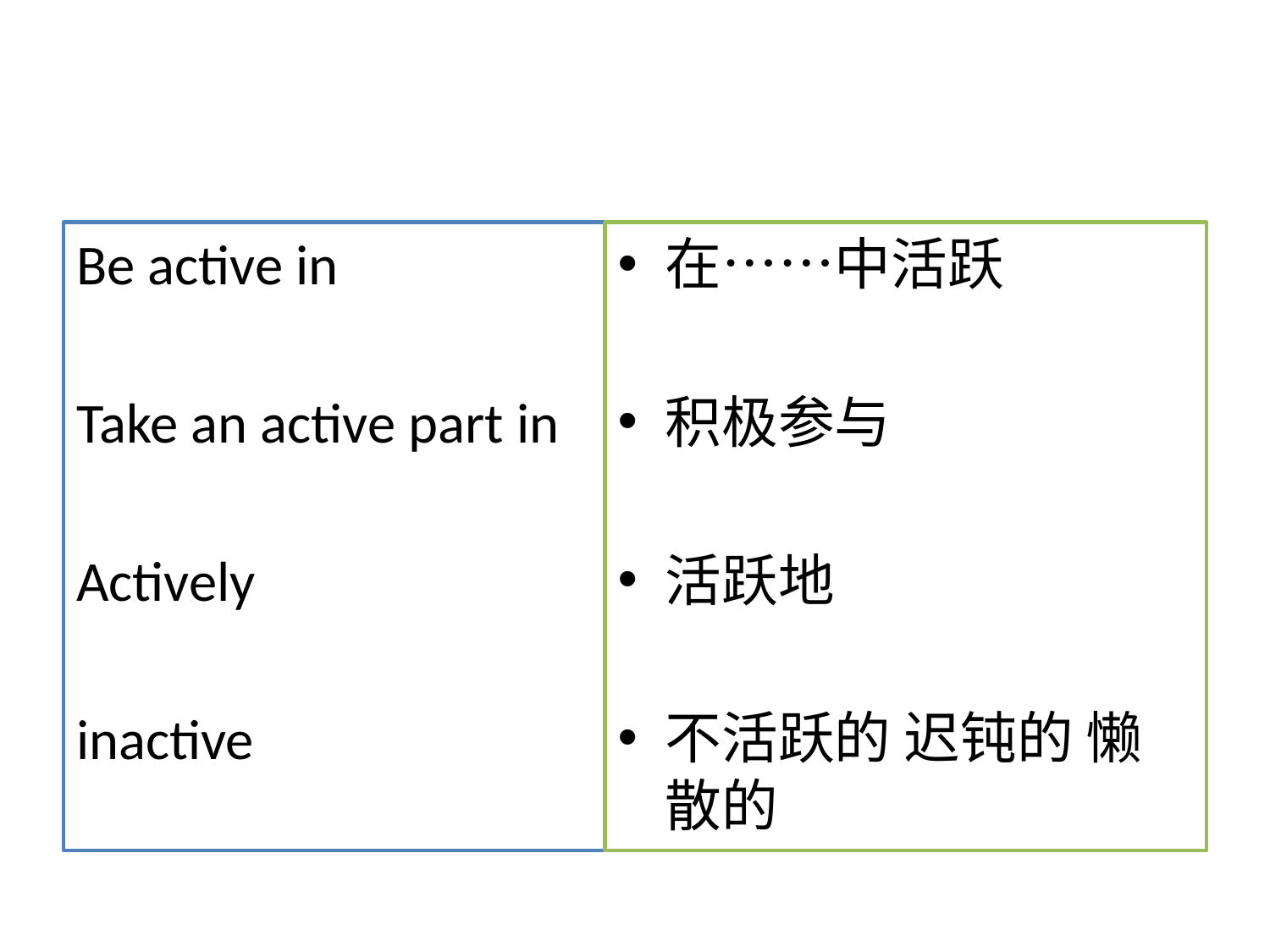

#
Be active in

Take an active part in

Actively

inactive

在……中活跃

积极参与

活跃地

不活跃的 迟钝的 懒散的